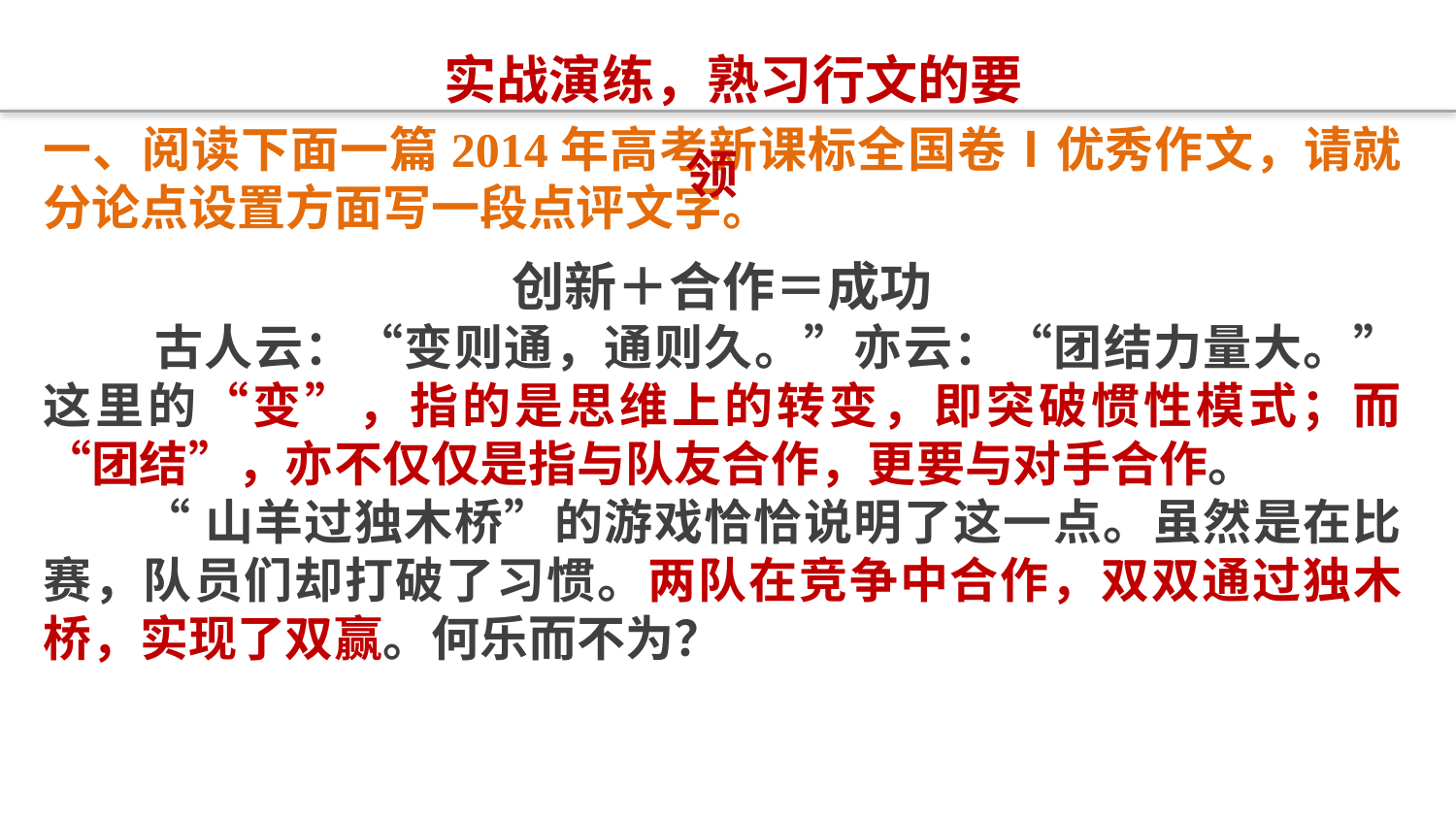

实战演练，熟习行文的要领
一、阅读下面一篇2014年高考新课标全国卷Ⅰ优秀作文，请就分论点设置方面写一段点评文字。
创新＋合作＝成功
        古人云：“变则通，通则久。”亦云：“团结力量大。”这里的“变”，指的是思维上的转变，即突破惯性模式；而“团结”，亦不仅仅是指与队友合作，更要与对手合作。
        “山羊过独木桥”的游戏恰恰说明了这一点。虽然是在比赛，队员们却打破了习惯。两队在竞争中合作，双双通过独木桥，实现了双赢。何乐而不为？